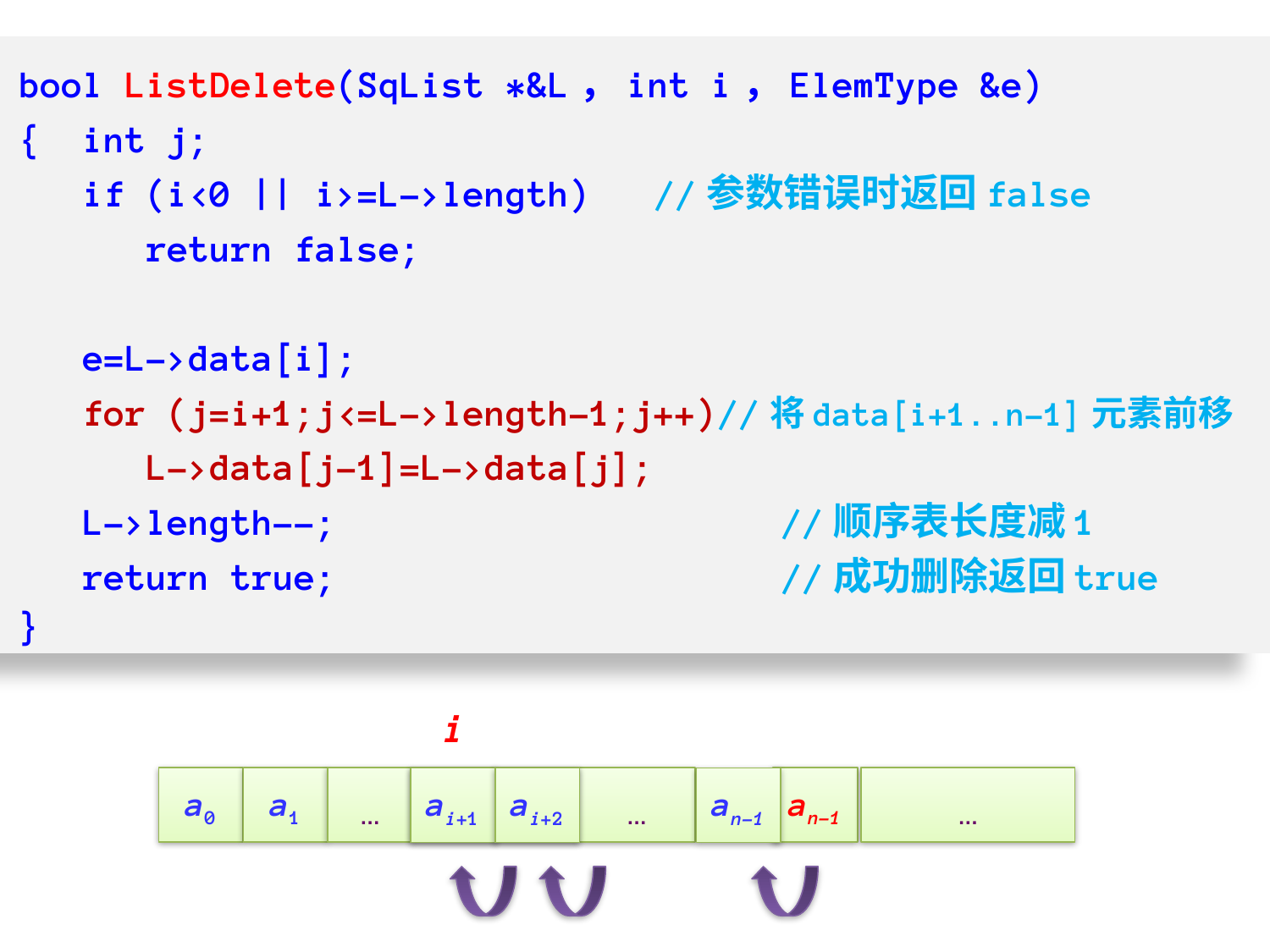

bool ListDelete(SqList *&L，int i，ElemType &e)
{  int j;
   if (i<0 || i>=L->length)　	//参数错误时返回false
      return false;

   e=L->data[i];
   for (j=i+1;j<=L->length-1;j++)//将data[i+1..n-1]元素前移
	L->data[j-1]=L->data[j];
   L->length--;				//顺序表长度减1
   return true;				//成功删除返回true
}
i
a0
a1
…
ai
ai+1
…
an-1
…
ai+1
ai+2
an-1